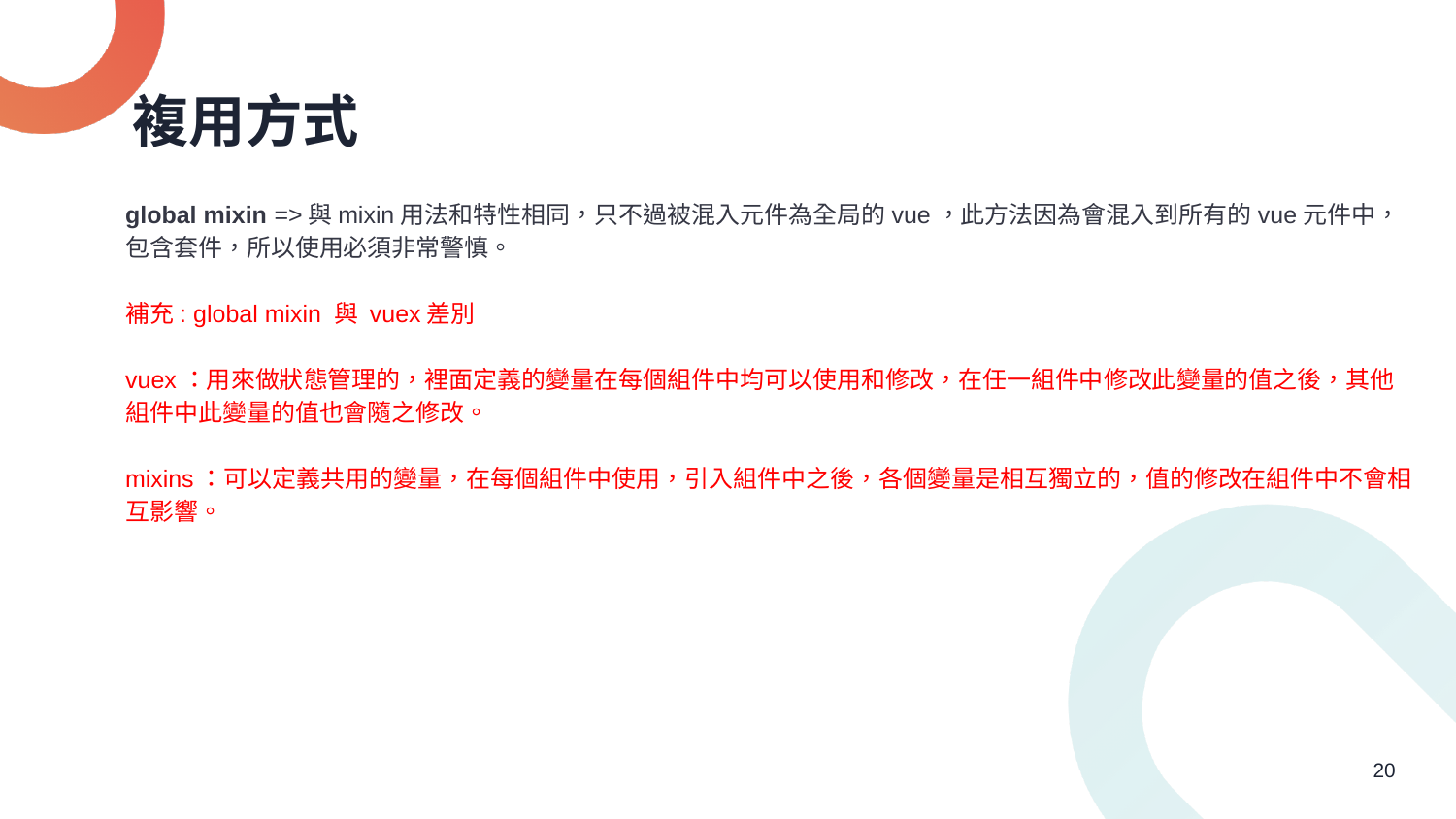

# 複用方式
global mixin =>與mixin用法和特性相同，只不過被混入元件為全局的vue，此方法因為會混入到所有的vue元件中，包含套件，所以使用必須非常警慎。
補充: global mixin 與 vuex差別
vuex：用來做狀態管理的，裡面定義的變量在每個組件中均可以使用和修改，在任一組件中修改此變量的值之後，其他組件中此變量的值也會隨之修改。
mixins：可以定義共用的變量，在每個組件中使用，引入組件中之後，各個變量是相互獨立的，值的修改在組件中不會相互影響。
20